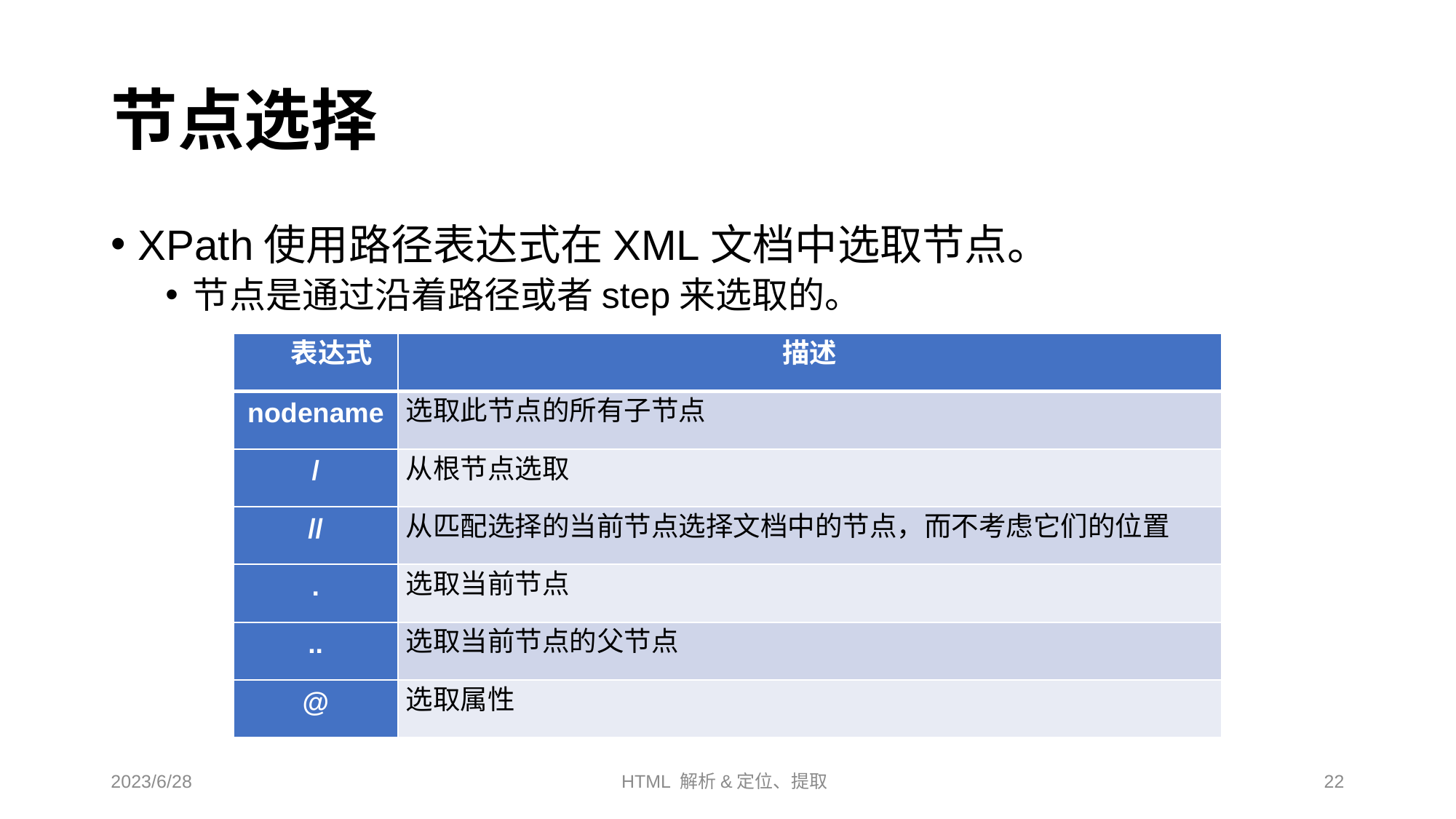

# 节点选择
XPath使用路径表达式在XML文档中选取节点。
节点是通过沿着路径或者step来选取的。

| 表达式 | 描述 |
| --- | --- |
| nodename | 选取此节点的所有子节点 |
| / | 从根节点选取 |
| // | 从匹配选择的当前节点选择文档中的节点，而不考虑它们的位置 |
| . | 选取当前节点 |
| .. | 选取当前节点的父节点 |
| @ | 选取属性 |
2023/6/28
HTML 解析&定位、提取
22